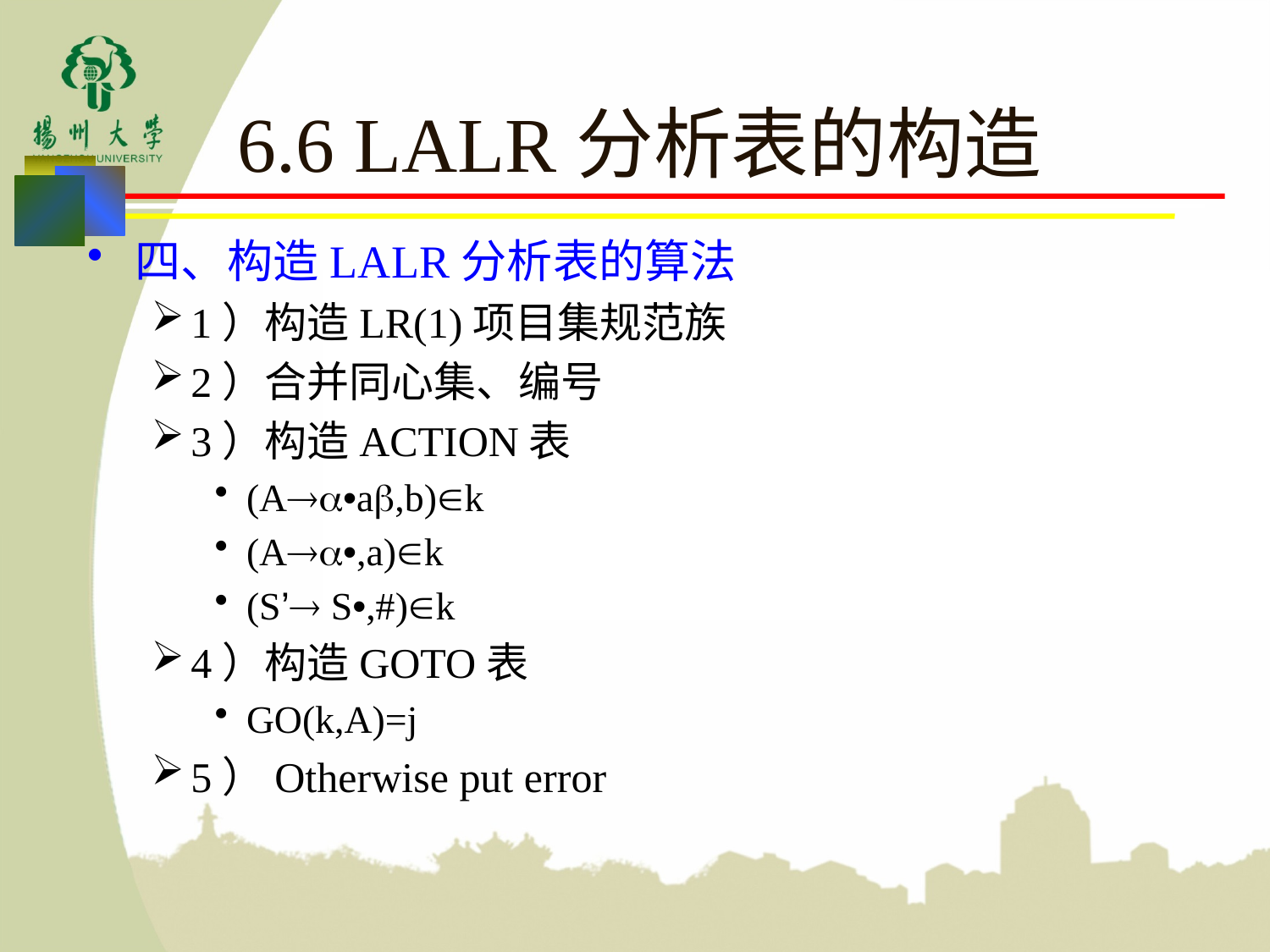

# 6.6 LALR分析表的构造
四、构造LALR分析表的算法
1）构造LR(1)项目集规范族
2）合并同心集、编号
3）构造ACTION表
(A→α•aβ,b)∈k
(A→α•,a)∈k
(S’→ S•,#)∈k
4）构造GOTO表
GO(k,A)=j
5）Otherwise put error

114